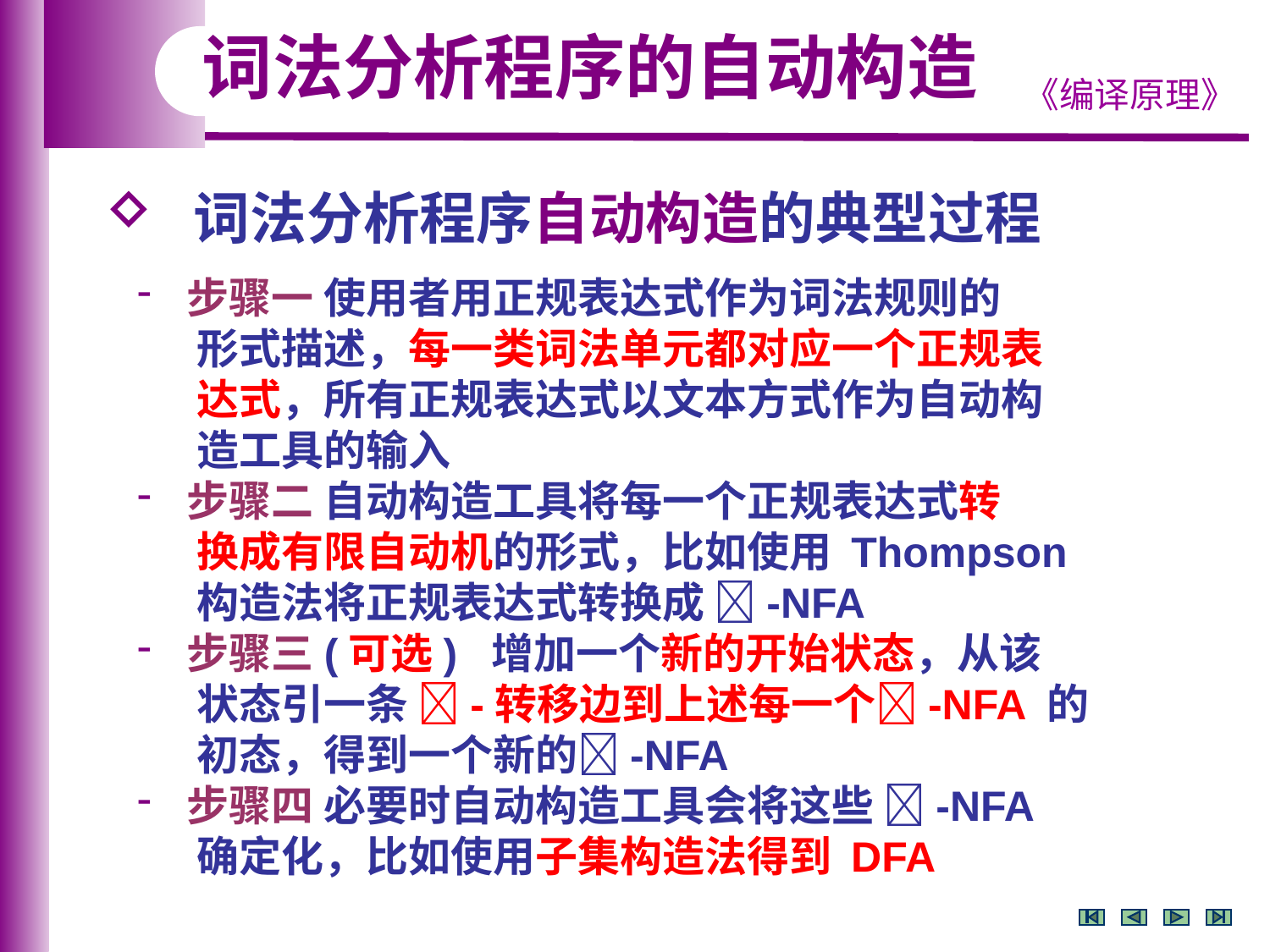

词法分析程序的自动构造
  词法分析程序自动构造的典型过程

 步骤一 使用者用正规表达式作为词法规则的
  形式描述，每一类词法单元都对应一个正规表
  达式，所有正规表达式以文本方式作为自动构
  造工具的输入
 步骤二 自动构造工具将每一个正规表达式转
  换成有限自动机的形式，比如使用 Thompson
  构造法将正规表达式转换成 ε-NFA
 步骤三(可选)  增加一个新的开始状态，从该
  状态引一条 ε-转移边到上述每一个ε-NFA 的
  初态，得到一个新的ε-NFA
 步骤四 必要时自动构造工具会将这些 ε-NFA
  确定化，比如使用子集构造法得到 DFA